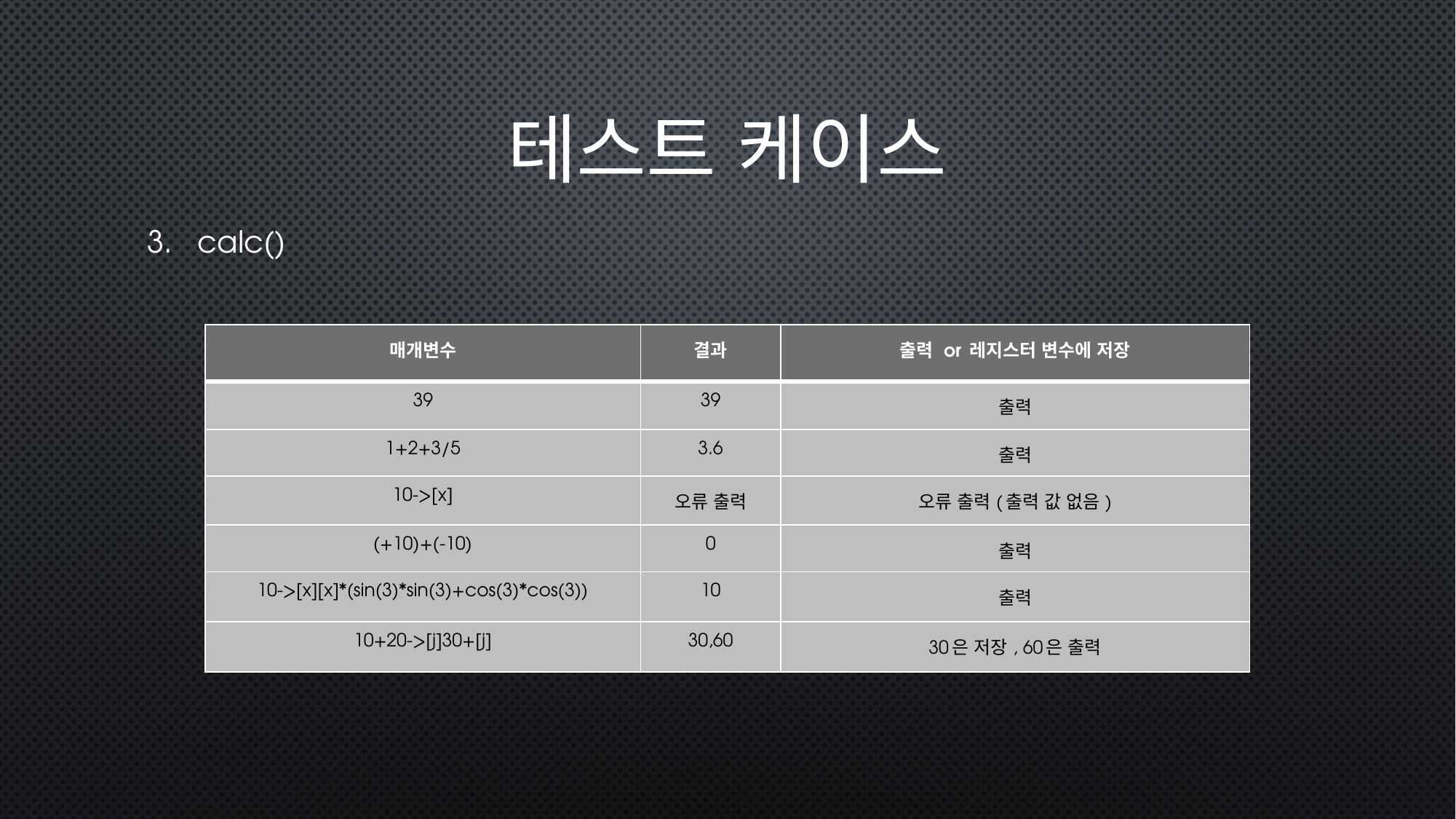

# 테스트 케이스
3.   calc()
| 매개변수 | 결과 | 출력 or 레지스터 변수에 저장 |
| --- | --- | --- |
| 39 | 39 | 출력 |
| 1+2+3/5 | 3.6 | 출력 |
| 10->[x] | 오류 출력 | 오류 출력(출력 값 없음) |
| (+10)+(-10) | 0 | 출력 |
| 10->[x][x]\*(sin(3)\*sin(3)+cos(3)\*cos(3)) | 10 | 출력 |
| 10+20->[j]30+[j] | 30,60 | 30은 저장, 60은 출력 |